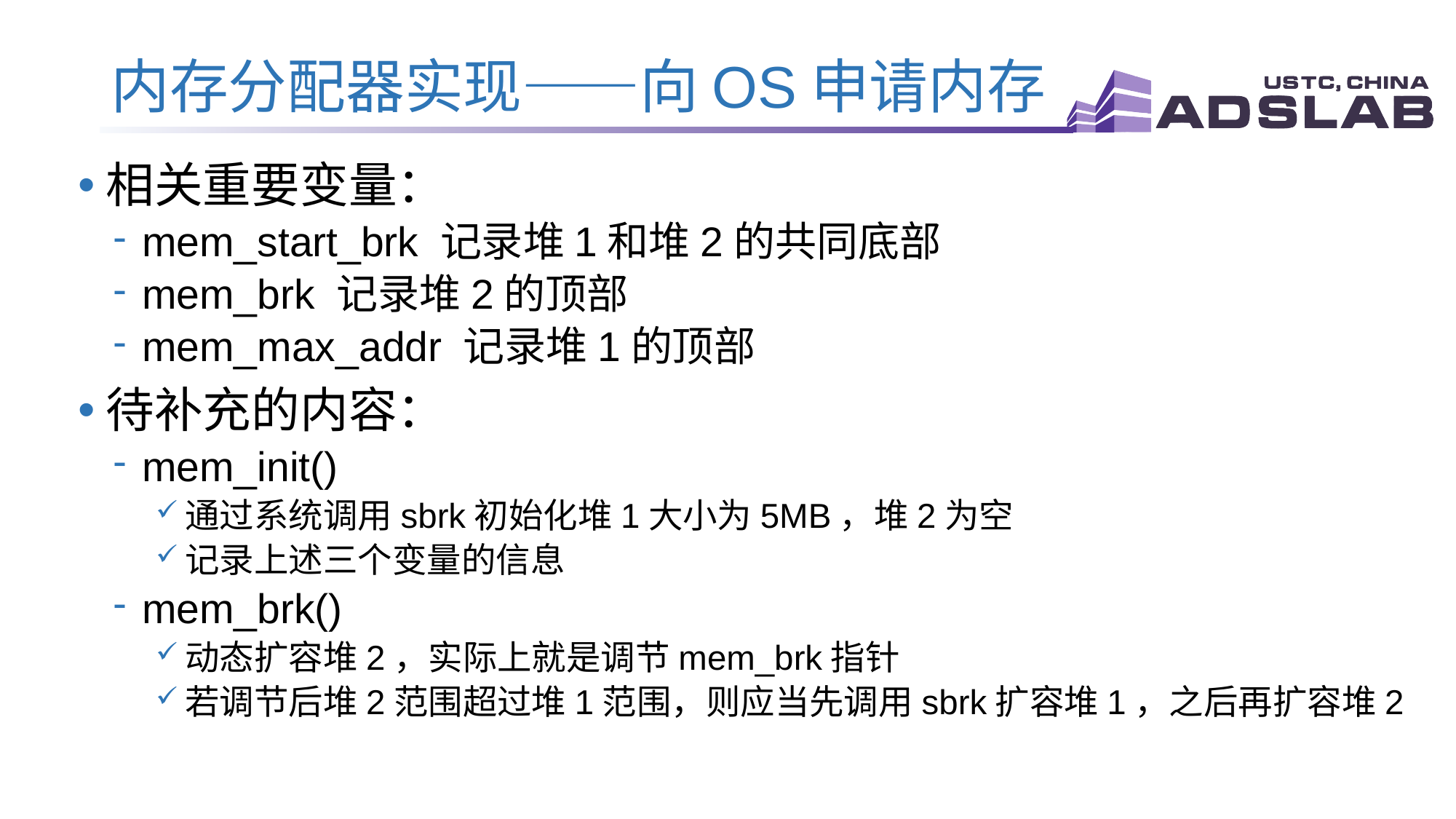

# 内存分配器实现——向OS申请内存
相关重要变量：
mem_start_brk 记录堆1和堆2的共同底部
mem_brk 记录堆2的顶部
mem_max_addr 记录堆1的顶部
待补充的内容：
mem_init()
通过系统调用sbrk初始化堆1大小为5MB，堆2为空
记录上述三个变量的信息
mem_brk()
动态扩容堆2，实际上就是调节mem_brk指针
若调节后堆2范围超过堆1范围，则应当先调用sbrk扩容堆1，之后再扩容堆2

10